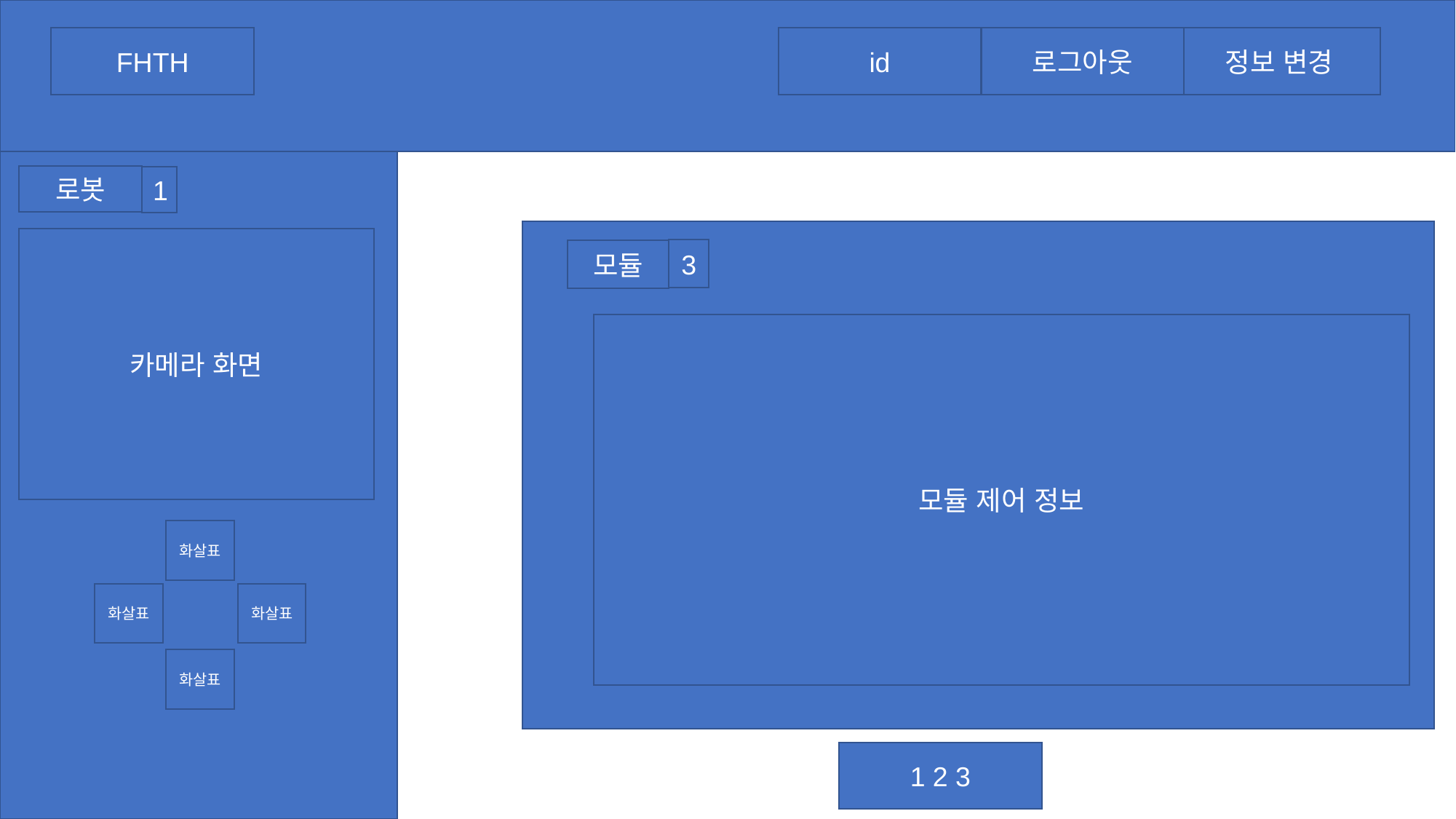

FHTH
id
로그아웃
정보 변경

로봇
1
모듈 제어 정보
카메라 화면
3
모듈
모듈 제어 정보
화살표
화살표
화살표
화살표
1 2 3